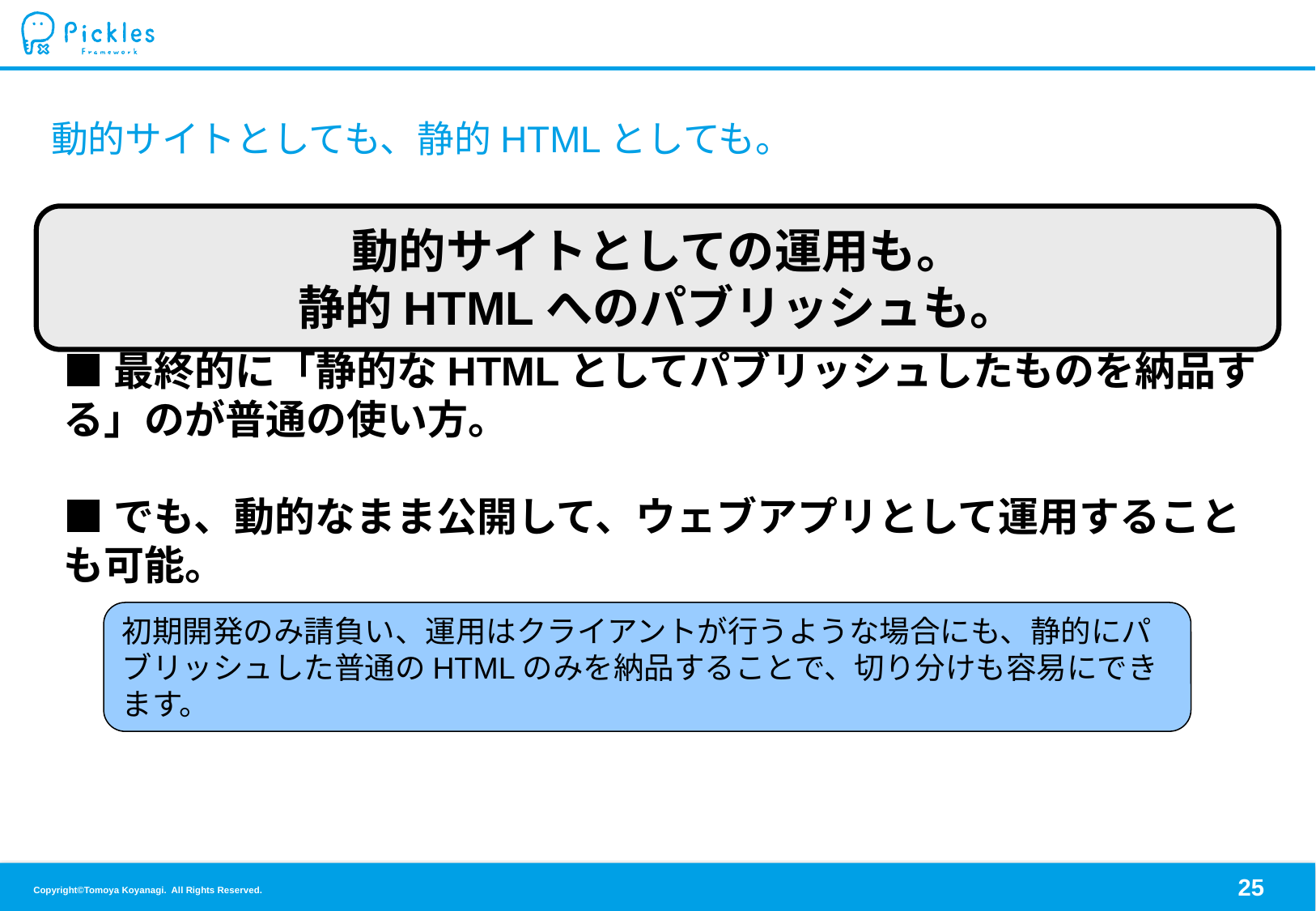

# 動的サイトとしても、静的HTMLとしても。
動的サイトとしての運用も。
静的HTMLへのパブリッシュも。
■最終的に「静的なHTMLとしてパブリッシュしたものを納品する」のが普通の使い方。

■でも、動的なまま公開して、ウェブアプリとして運用することも可能。
初期開発のみ請負い、運用はクライアントが行うような場合にも、静的にパブリッシュした普通のHTMLのみを納品することで、切り分けも容易にできます。
25